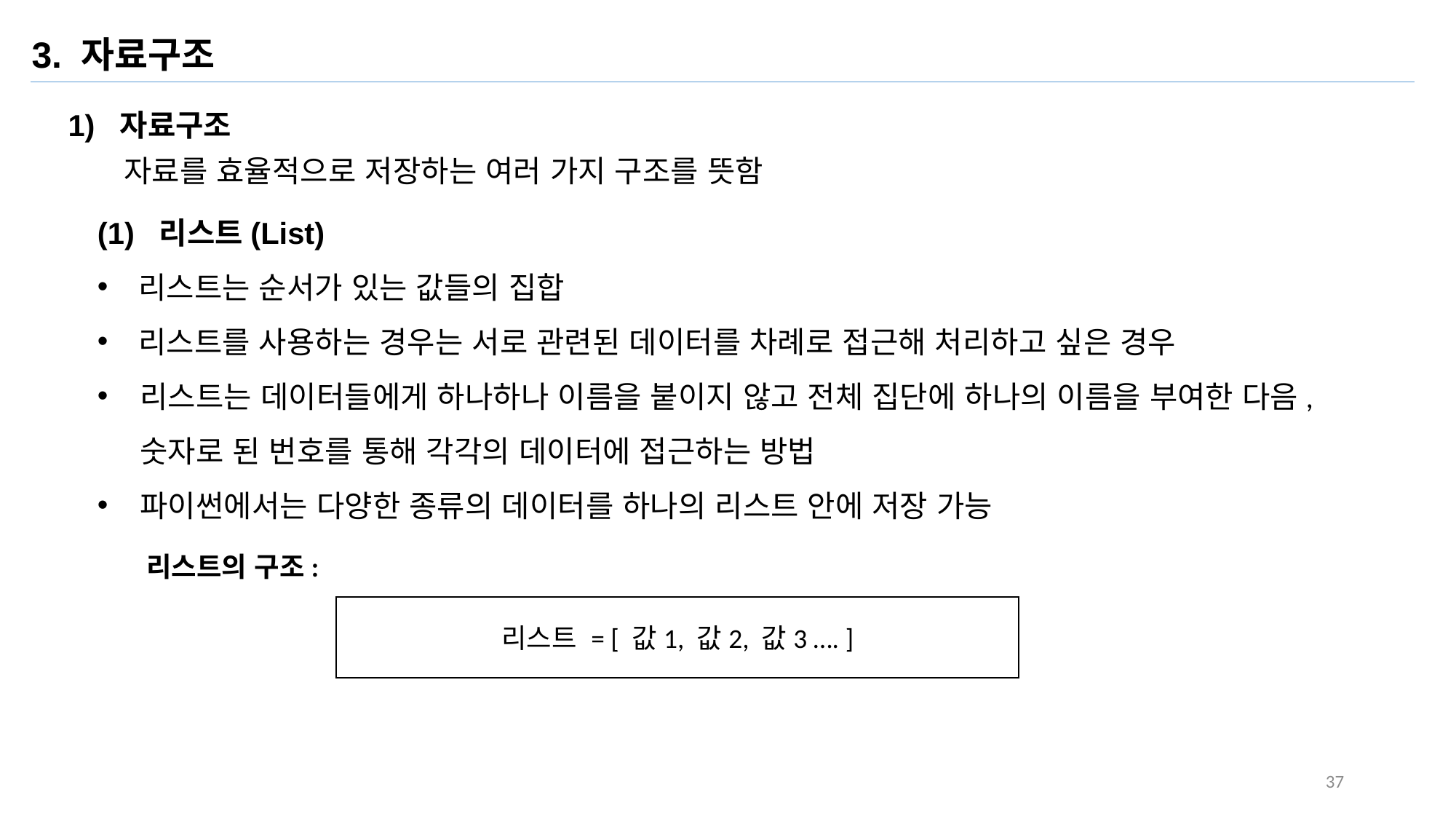

3. 자료구조
1)   자료구조
자료를 효율적으로 저장하는 여러 가지 구조를 뜻함
(1)   리스트(List)
리스트는 순서가 있는 값들의 집합
리스트를 사용하는 경우는 서로 관련된 데이터를 차례로 접근해 처리하고 싶은 경우
리스트는 데이터들에게 하나하나 이름을 붙이지 않고 전체 집단에 하나의 이름을 부여한 다음, 숫자로 된 번호를 통해 각각의 데이터에 접근하는 방법
파이썬에서는 다양한 종류의 데이터를 하나의 리스트 안에 저장 가능
리스트의 구조:
#1
리스트 = [ 값1, 값2, 값3 …. ]
#2
#3
#4
#5
37